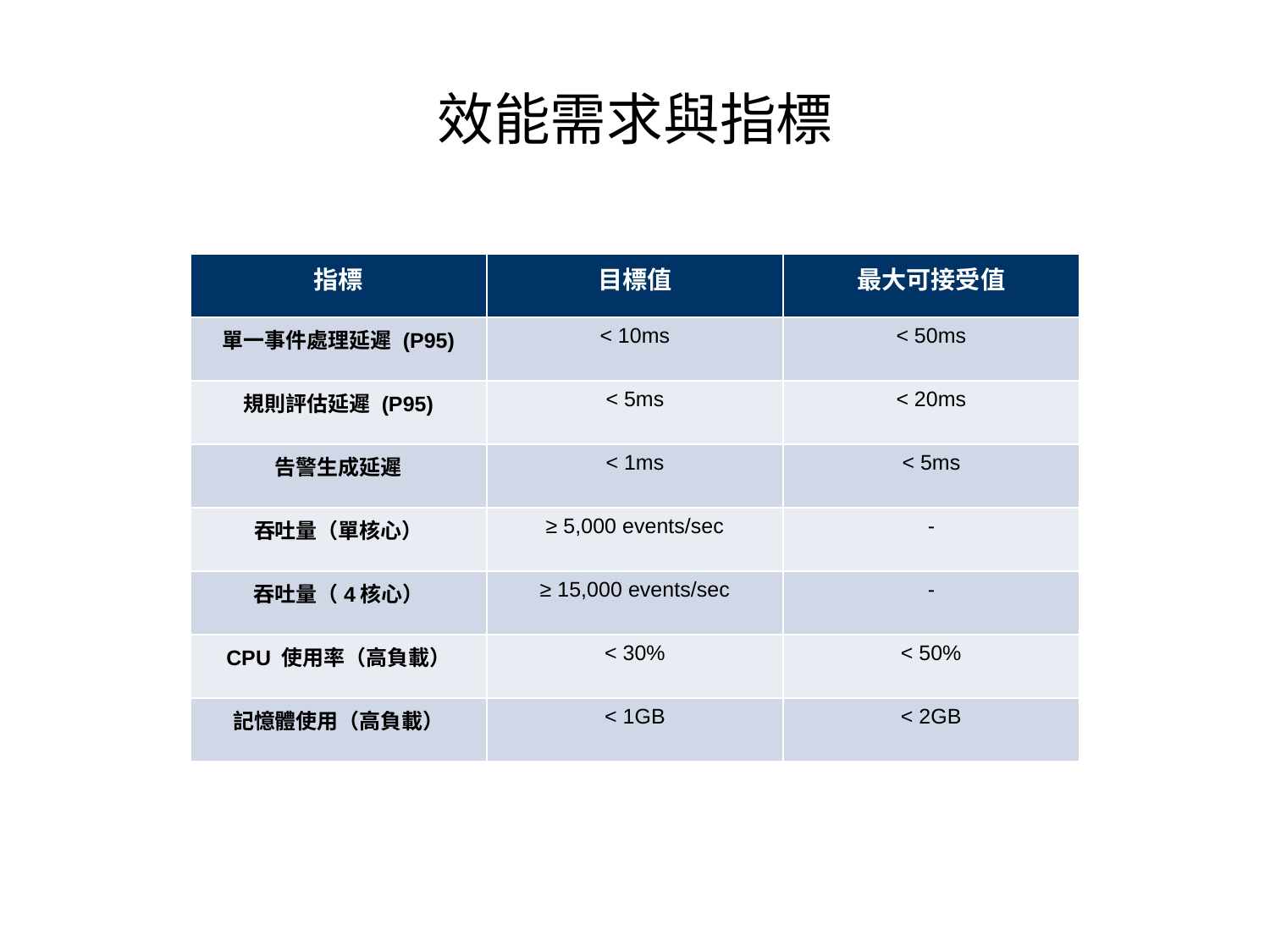

# 效能需求與指標
| 指標 | 目標值 | 最大可接受值 |
| --- | --- | --- |
| 單一事件處理延遲 (P95) | < 10ms | < 50ms |
| 規則評估延遲 (P95) | < 5ms | < 20ms |
| 告警生成延遲 | < 1ms | < 5ms |
| 吞吐量（單核心） | ≥ 5,000 events/sec | - |
| 吞吐量（4核心） | ≥ 15,000 events/sec | - |
| CPU 使用率（高負載） | < 30% | < 50% |
| 記憶體使用（高負載） | < 1GB | < 2GB |